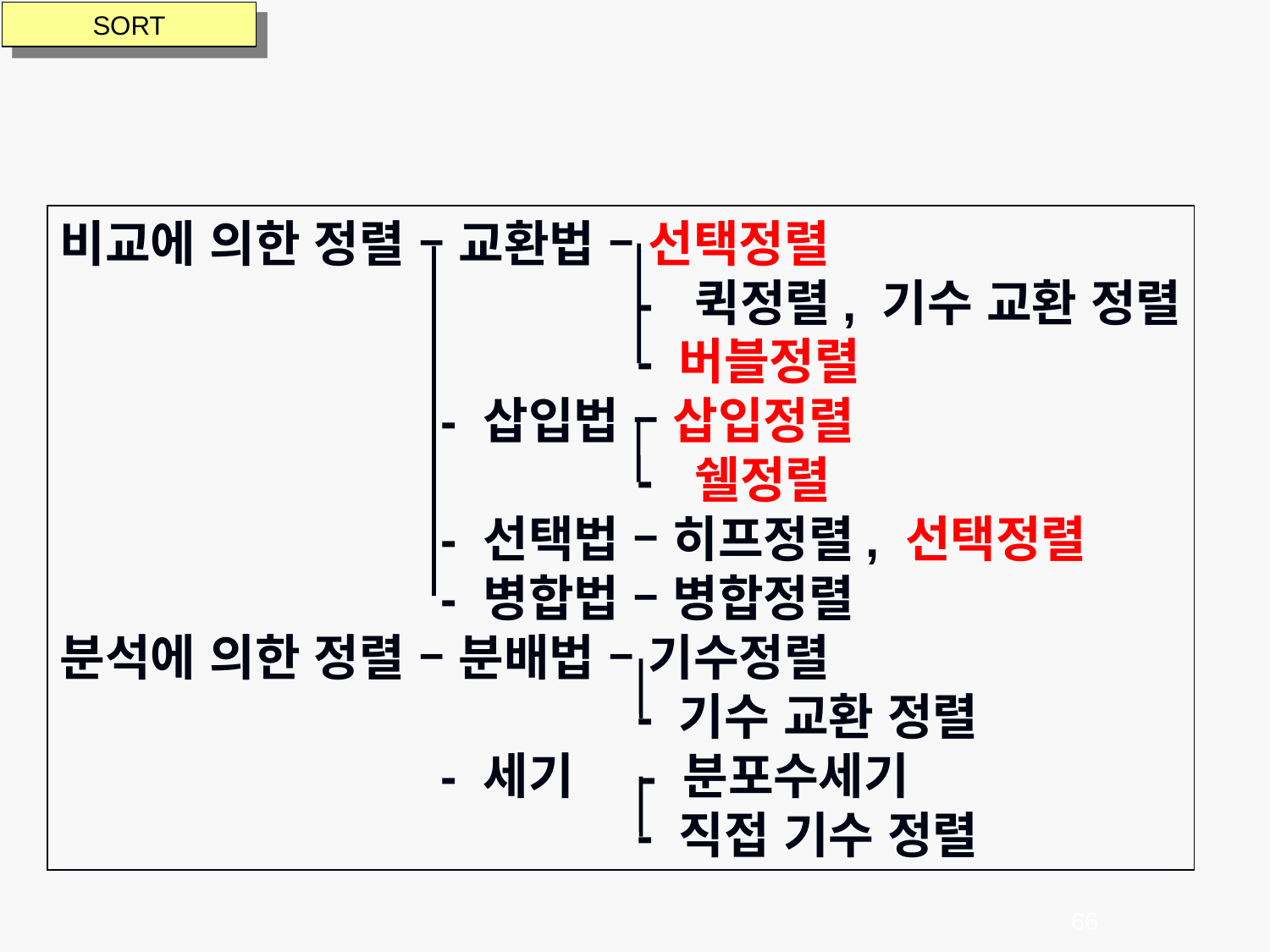

SORT
비교에 의한 정렬 – 교환법 – 선택정렬
				     -	퀵정렬, 기수 교환 정렬
				     - 버블정렬
			- 삽입법 – 삽입정렬
				     -	쉘정렬
			- 선택법 – 히프정렬, 선택정렬
			- 병합법 – 병합정렬
분석에 의한 정렬 – 분배법 – 기수정렬
				     - 기수 교환 정렬
			- 세기    - 분포수세기
				     - 직접 기수 정렬

66